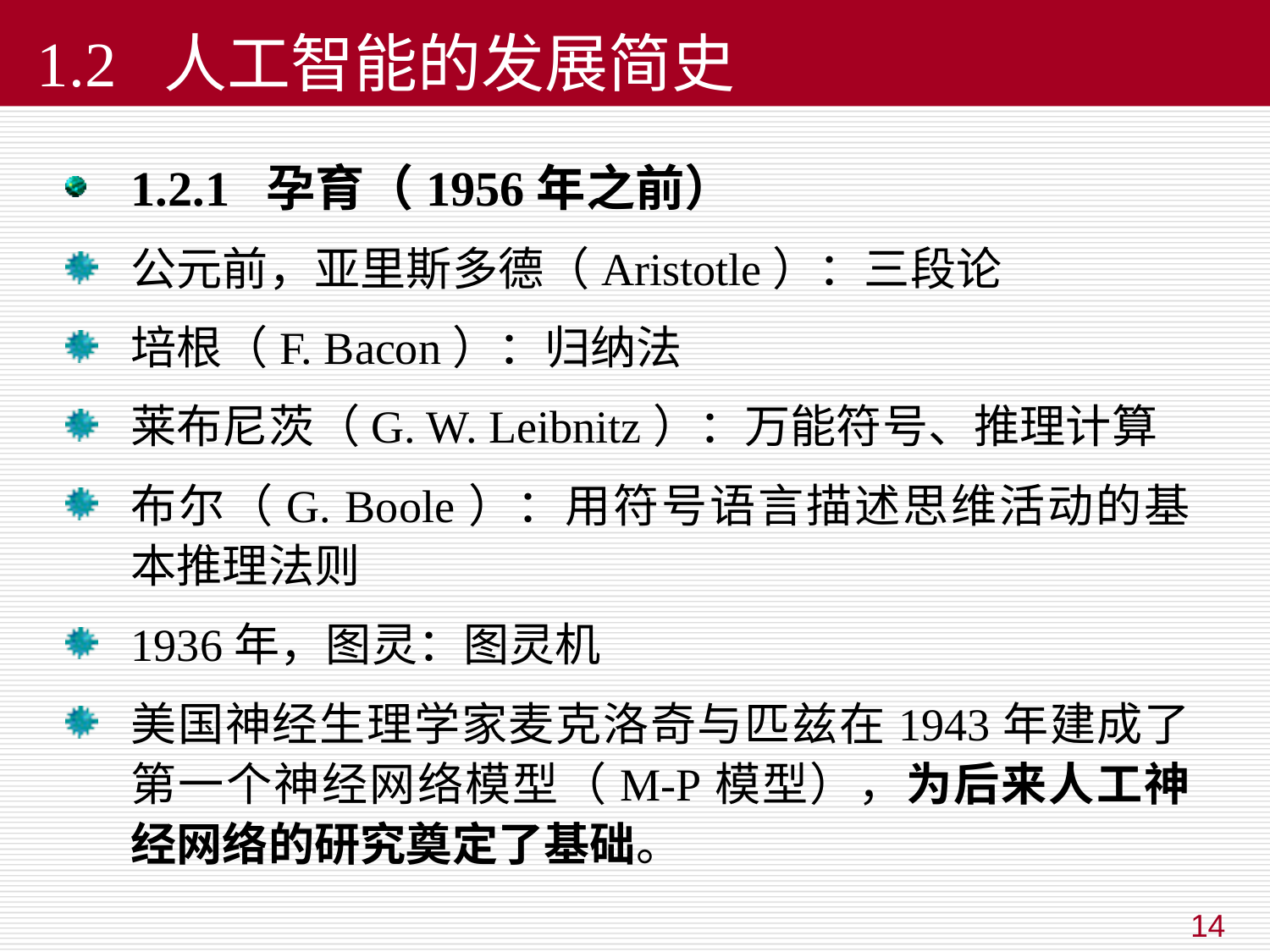

# 1.2  人工智能的发展简史
1.2.1  孕育（1956年之前）
公元前，亚里斯多德（Aristotle）：三段论
培根（F. Bacon）：归纳法
莱布尼茨（G. W. Leibnitz）：万能符号、推理计算
布尔（G. Boole）：用符号语言描述思维活动的基本推理法则
1936年，图灵：图灵机
美国神经生理学家麦克洛奇与匹兹在1943年建成了第一个神经网络模型（M-P模型），为后来人工神经网络的研究奠定了基础。
14